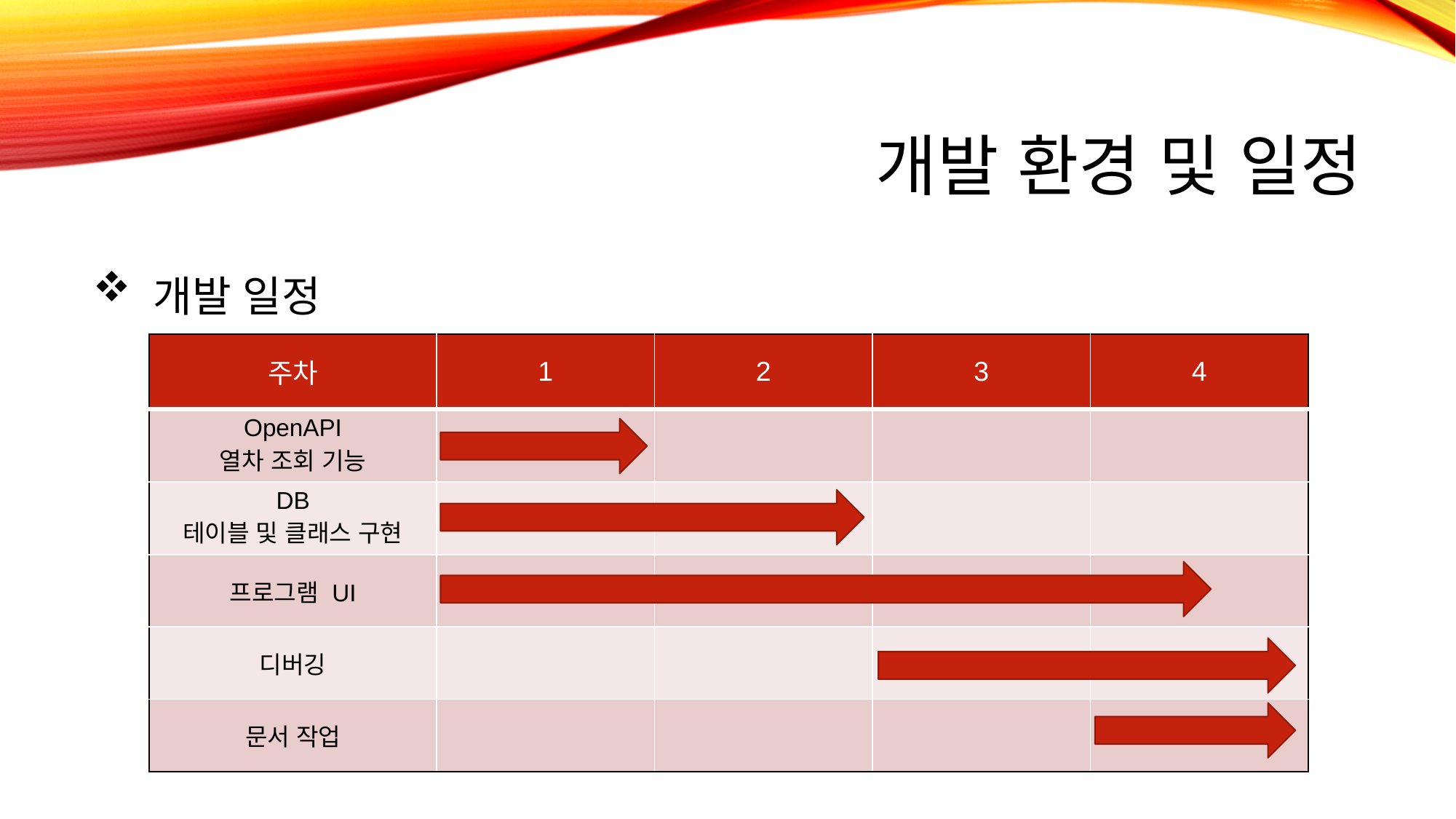

# 개발 환경 및 일정
 개발 일정
| 주차 | 1 | 2 | 3 | 4 |
| --- | --- | --- | --- | --- |
| OpenAPI 열차 조회 기능 |  |  |  |  |
| DB 테이블 및 클래스 구현 |  |  |  |  |
| 프로그램 UI |  |  |  |  |
| 디버깅 |  |  |  |  |
| 문서 작업 |  |  |  |  |